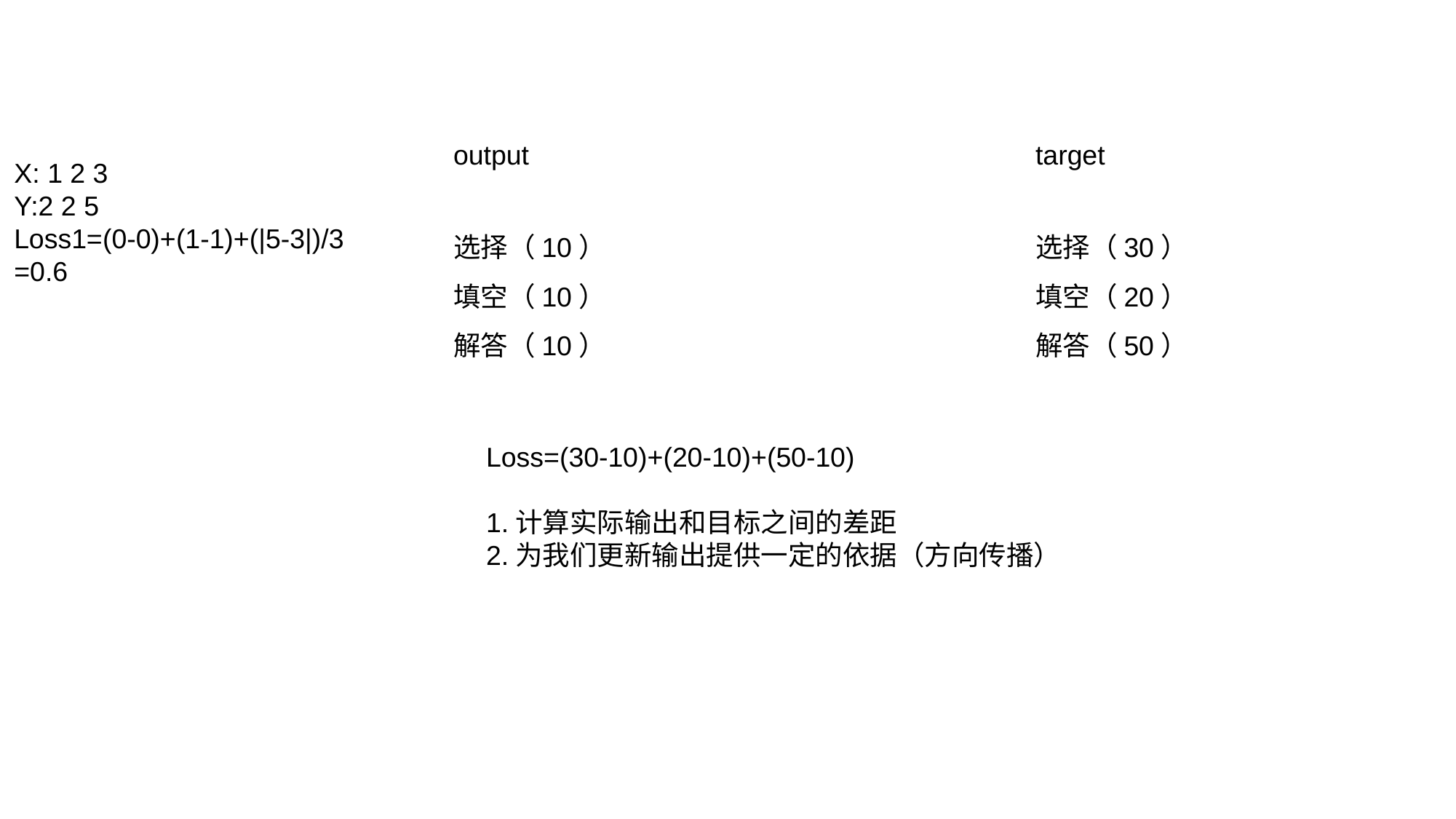

output
target
X: 1 2 3
Y:2 2 5
Loss1=(0-0)+(1-1)+(|5-3|)/3
=0.6
选择（10）
填空（10）
解答（10）
选择（30）
填空（20）
解答（50）
Loss=(30-10)+(20-10)+(50-10)

1.计算实际输出和目标之间的差距
2.为我们更新输出提供一定的依据（方向传播）